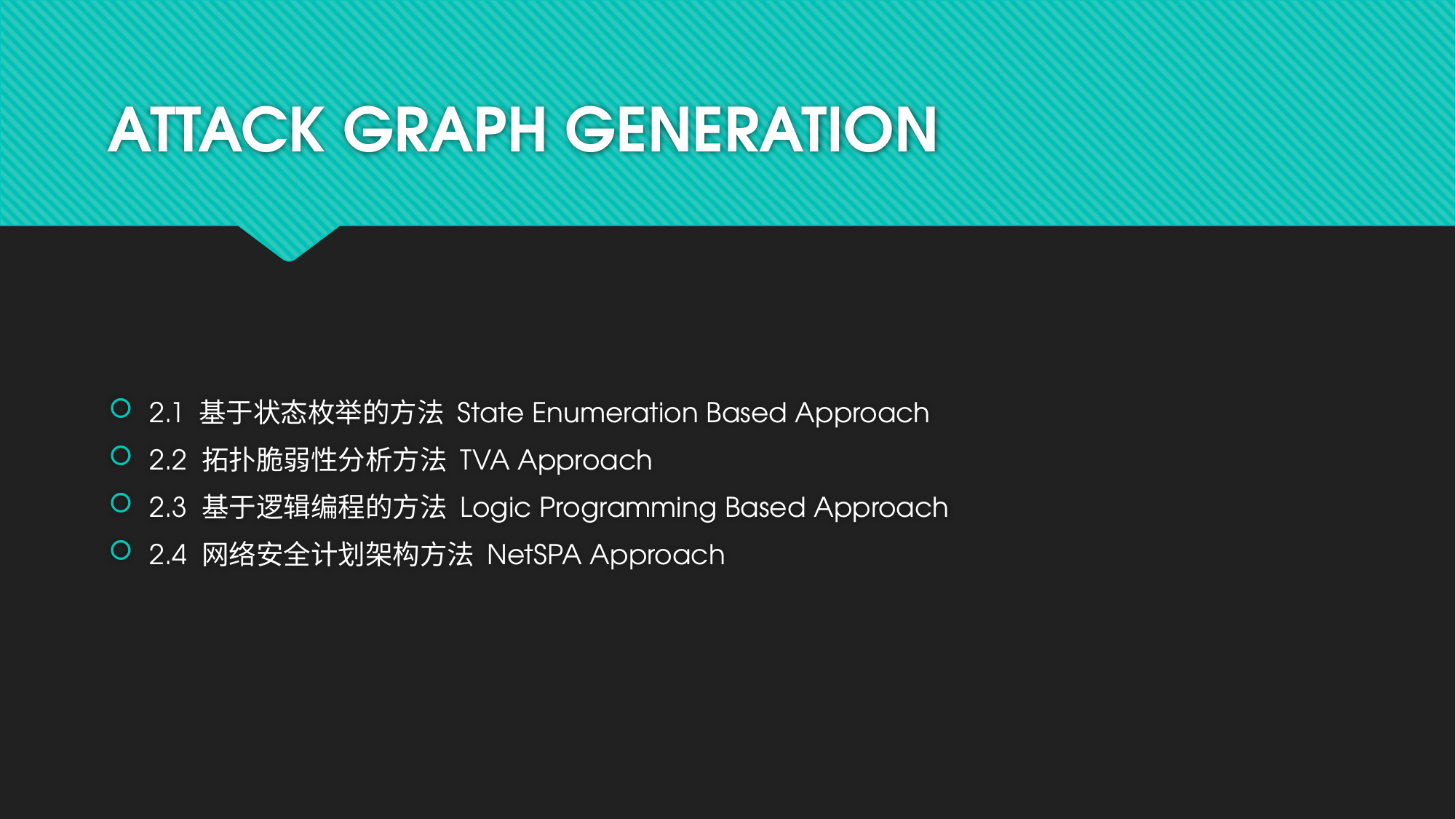

# ATTACK GRAPH GENERATION
2.1 基于状态枚举的方法 State Enumeration Based Approach
2.2 拓扑脆弱性分析方法 TVA Approach
2.3 基于逻辑编程的方法 Logic Programming Based Approach
2.4 网络安全计划架构方法 NetSPA Approach